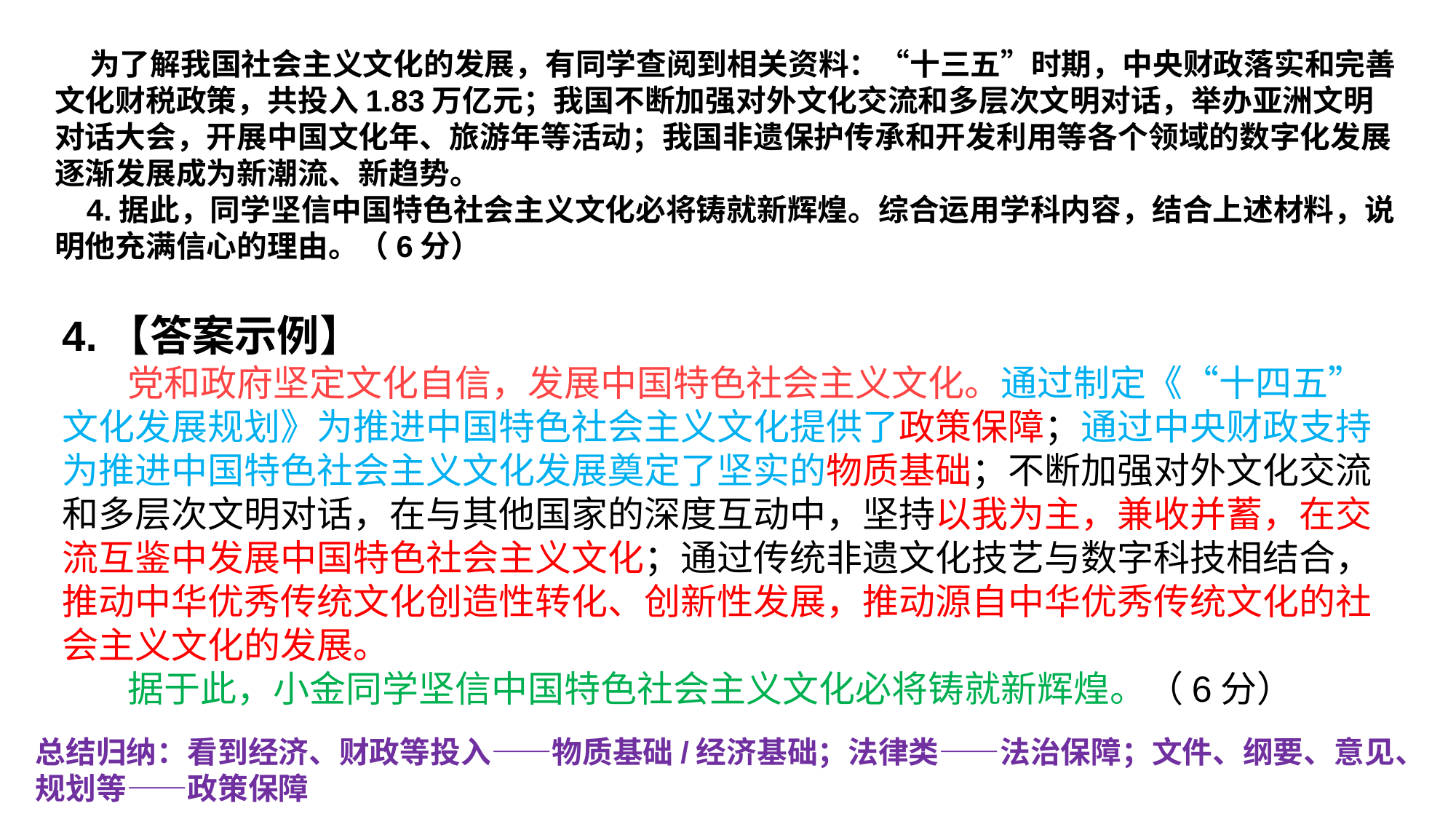

为了解我国社会主义文化的发展，有同学查阅到相关资料：“十三五”时期，中央财政落实和完善文化财税政策，共投入1.83万亿元；我国不断加强对外文化交流和多层次文明对话，举办亚洲文明对话大会，开展中国文化年、旅游年等活动；我国非遗保护传承和开发利用等各个领域的数字化发展逐渐发展成为新潮流、新趋势。4.据此，同学坚信中国特色社会主义文化必将铸就新辉煌。综合运用学科内容，结合上述材料，说明他充满信心的理由。（6分）
4.【答案示例】
       党和政府坚定文化自信，发展中国特色社会主义文化。通过制定《“十四五”文化发展规划》为推进中国特色社会主义文化提供了政策保障；通过中央财政支持为推进中国特色社会主义文化发展奠定了坚实的物质基础；不断加强对外文化交流和多层次文明对话，在与其他国家的深度互动中，坚持以我为主，兼收并蓄，在交流互鉴中发展中国特色社会主义文化；通过传统非遗文化技艺与数字科技相结合，推动中华优秀传统文化创造性转化、创新性发展，推动源自中华优秀传统文化的社会主义文化的发展。
       据于此，小金同学坚信中国特色社会主义文化必将铸就新辉煌。（6分）
总结归纳：看到经济、财政等投入——物质基础/经济基础；法律类——法治保障；文件、纲要、意见、规划等——政策保障